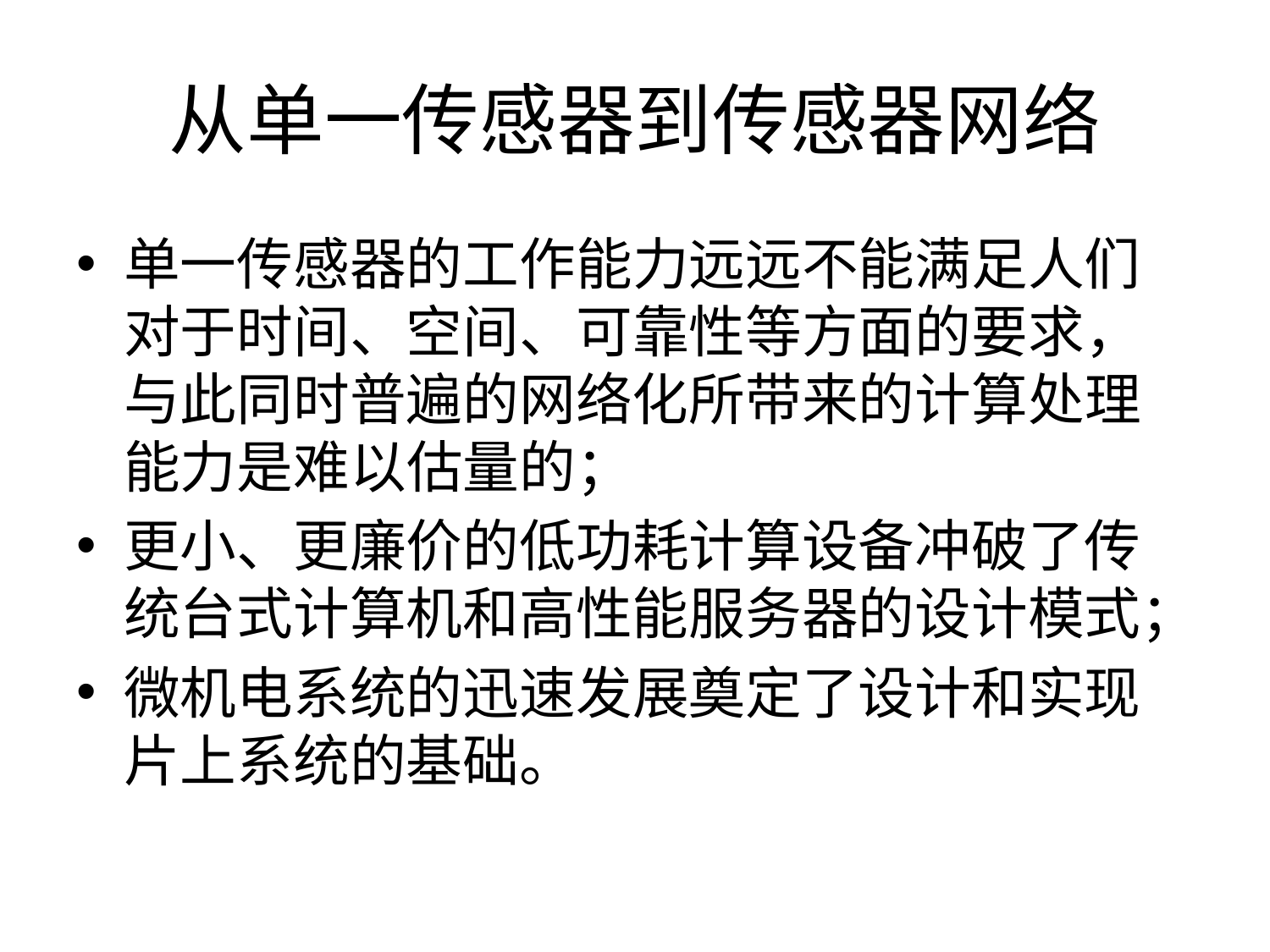

# 从单一传感器到传感器网络
单一传感器的工作能力远远不能满足人们对于时间、空间、可靠性等方面的要求，与此同时普遍的网络化所带来的计算处理能力是难以估量的；
更小、更廉价的低功耗计算设备冲破了传统台式计算机和高性能服务器的设计模式；
微机电系统的迅速发展奠定了设计和实现片上系统的基础。